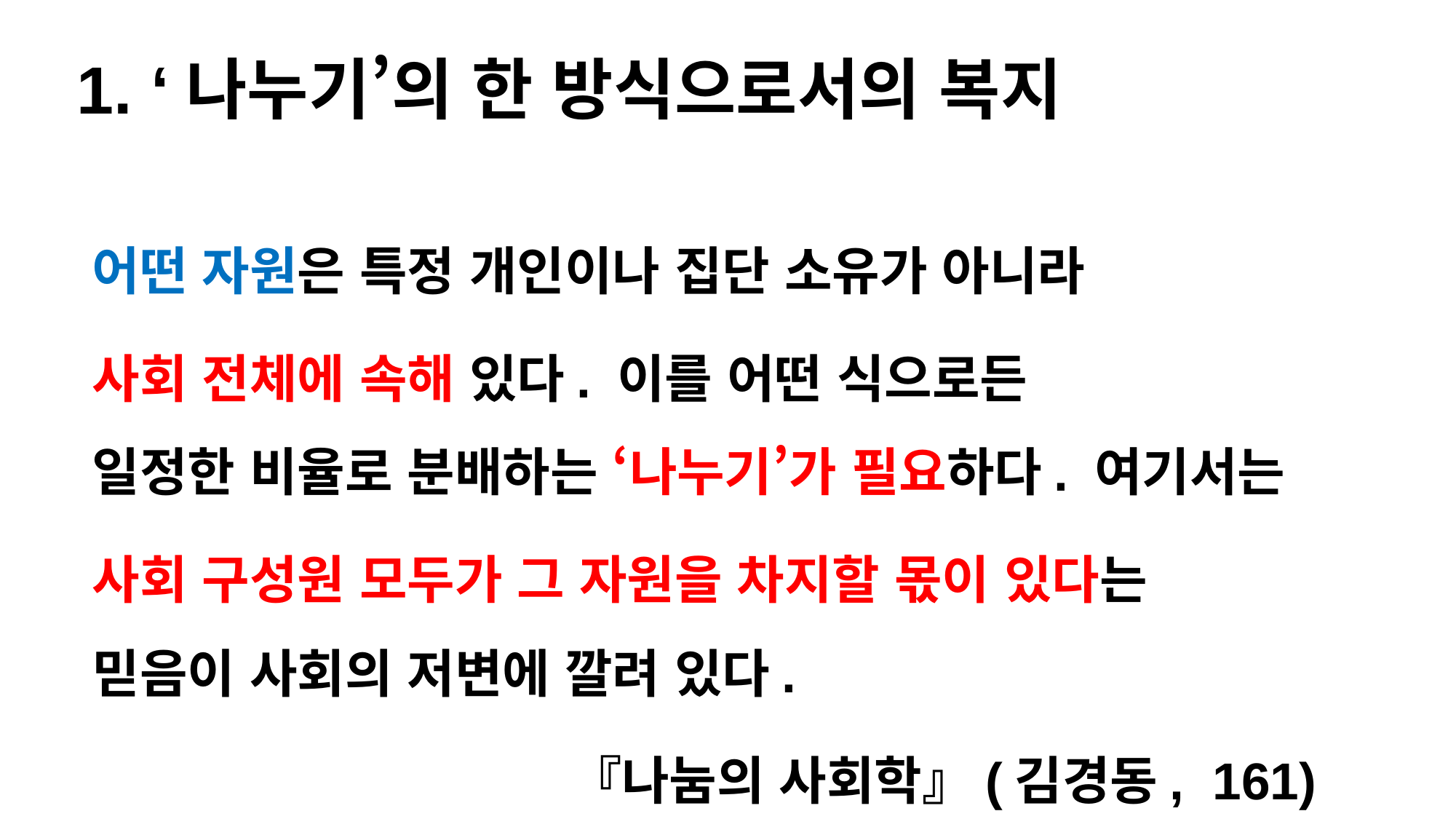

# 1. ‘나누기’의 한 방식으로서의 복지
어떤 자원은 특정 개인이나 집단 소유가 아니라
사회 전체에 속해 있다. 이를 어떤 식으로든
일정한 비율로 분배하는 ‘나누기’가 필요하다. 여기서는
사회 구성원 모두가 그 자원을 차지할 몫이 있다는
믿음이 사회의 저변에 깔려 있다.
                                『나눔의 사회학』(김경동,  161)